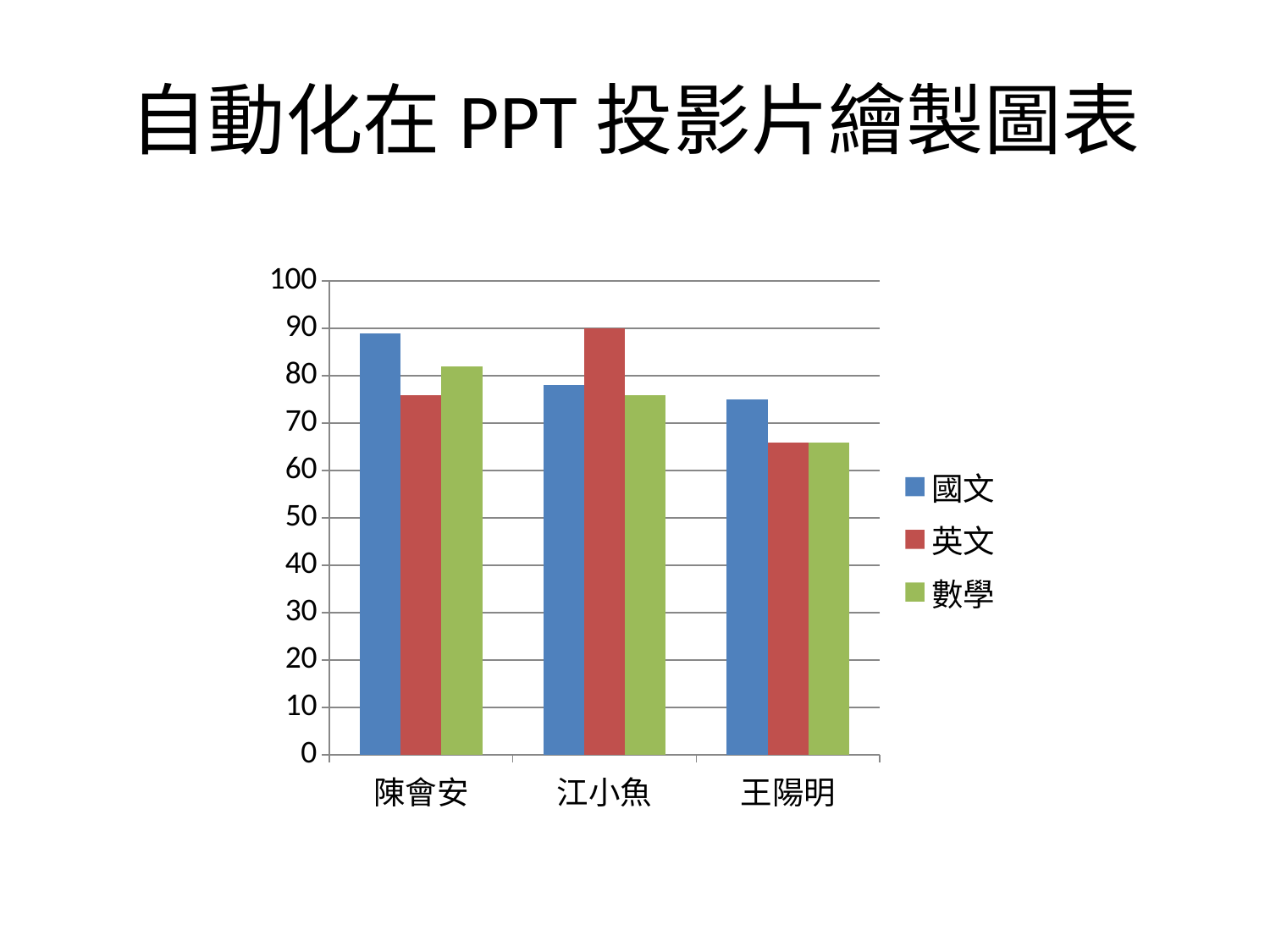

# 自動化在PPT投影片繪製圖表

### Chart

| Category | 國文 | 英文 | 數學 |
|---|---|---|---|
| 陳會安 | 89.0 | 76.0 | 82.0 |
| 江小魚 | 78.0 | 90.0 | 76.0 |
| 王陽明 | 75.0 | 66.0 | 66.0 |